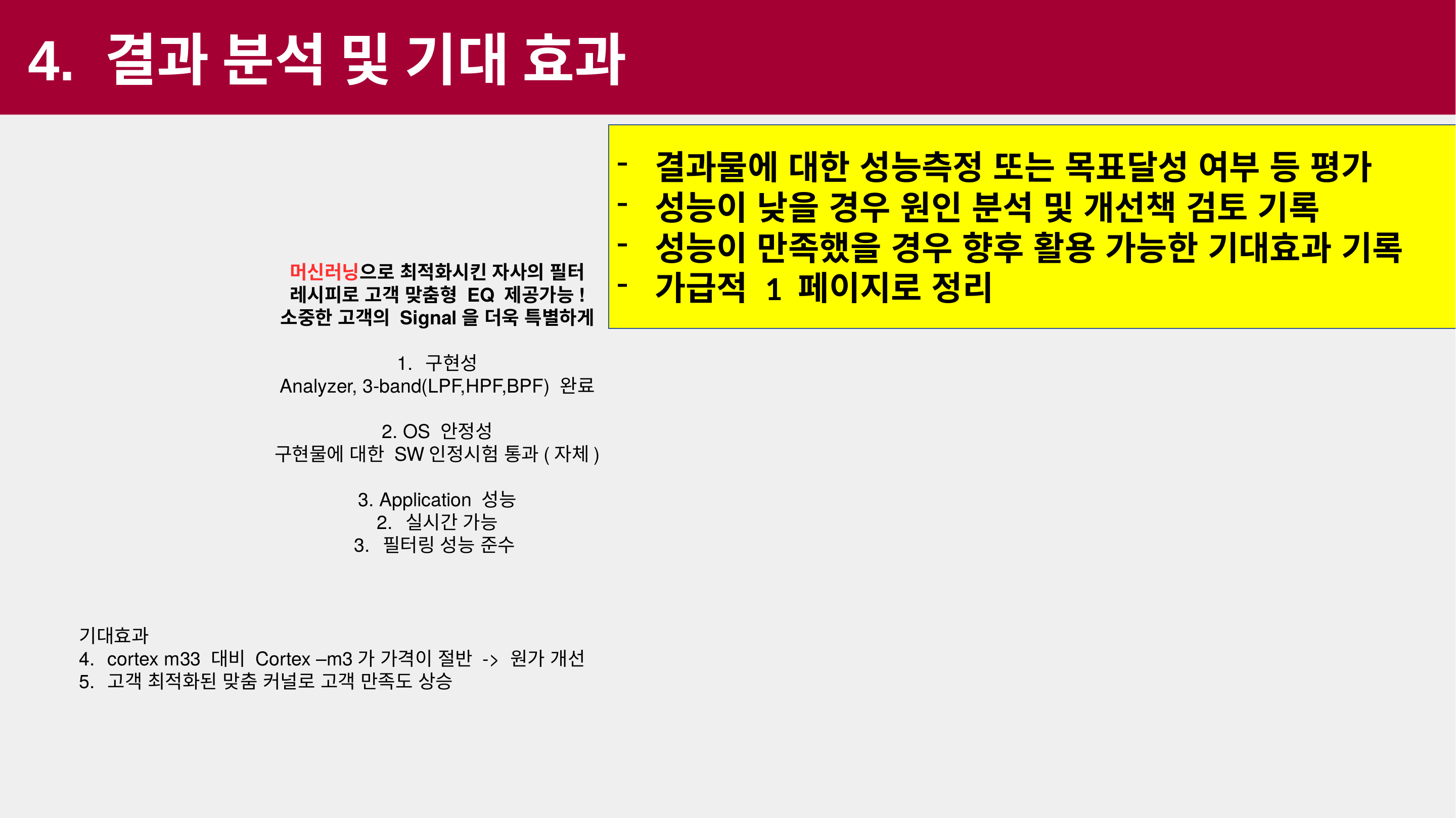

4. 결과 분석 및 기대 효과

결과물에 대한 성능측정 또는 목표달성 여부 등 평가
성능이 낮을 경우 원인 분석 및 개선책 검토 기록
성능이 만족했을 경우 향후 활용 가능한 기대효과 기록
가급적 1 페이지로 정리
머신러닝으로 최적화시킨 자사의 필터
레시피로 고객 맞춤형 EQ 제공가능!
소중한 고객의 Signal을 더욱 특별하게

구현성
Analyzer, 3-band(LPF,HPF,BPF) 완료

2. OS 안정성
구현물에 대한 SW인정시험 통과(자체)

3. Application 성능
실시간 가능
필터링 성능 준수

기대효과
cortex m33 대비 Cortex –m3가 가격이 절반 -> 원가 개선
고객 최적화된 맞춤 커널로 고객 만족도 상승